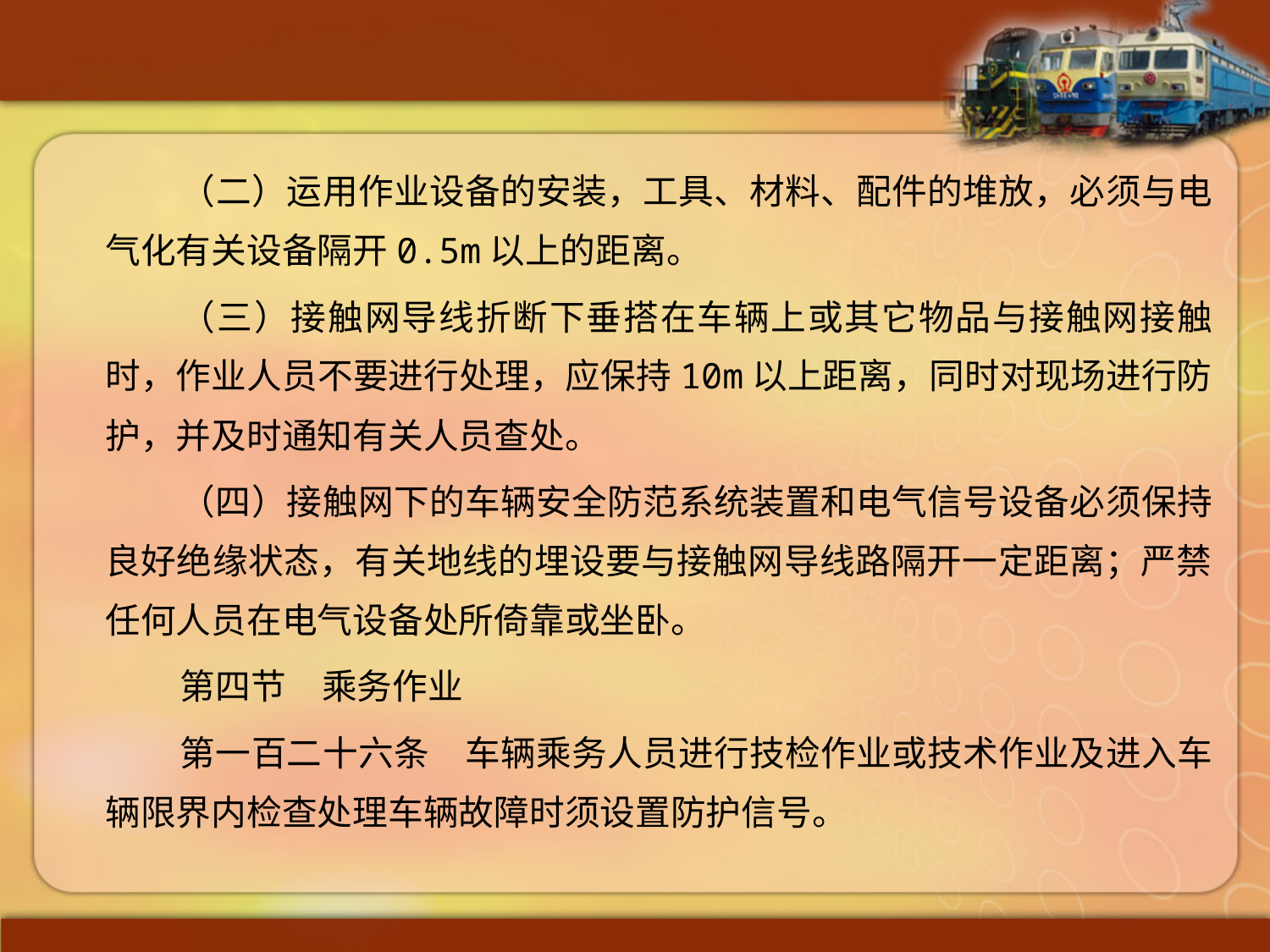

#
（二）运用作业设备的安装，工具、材料、配件的堆放，必须与电气化有关设备隔开0.5m以上的距离。
（三）接触网导线折断下垂搭在车辆上或其它物品与接触网接触时，作业人员不要进行处理，应保持10m以上距离，同时对现场进行防护，并及时通知有关人员查处。
（四）接触网下的车辆安全防范系统装置和电气信号设备必须保持良好绝缘状态，有关地线的埋设要与接触网导线路隔开一定距离；严禁任何人员在电气设备处所倚靠或坐卧。
第四节　乘务作业
第一百二十六条　车辆乘务人员进行技检作业或技术作业及进入车辆限界内检查处理车辆故障时须设置防护信号。